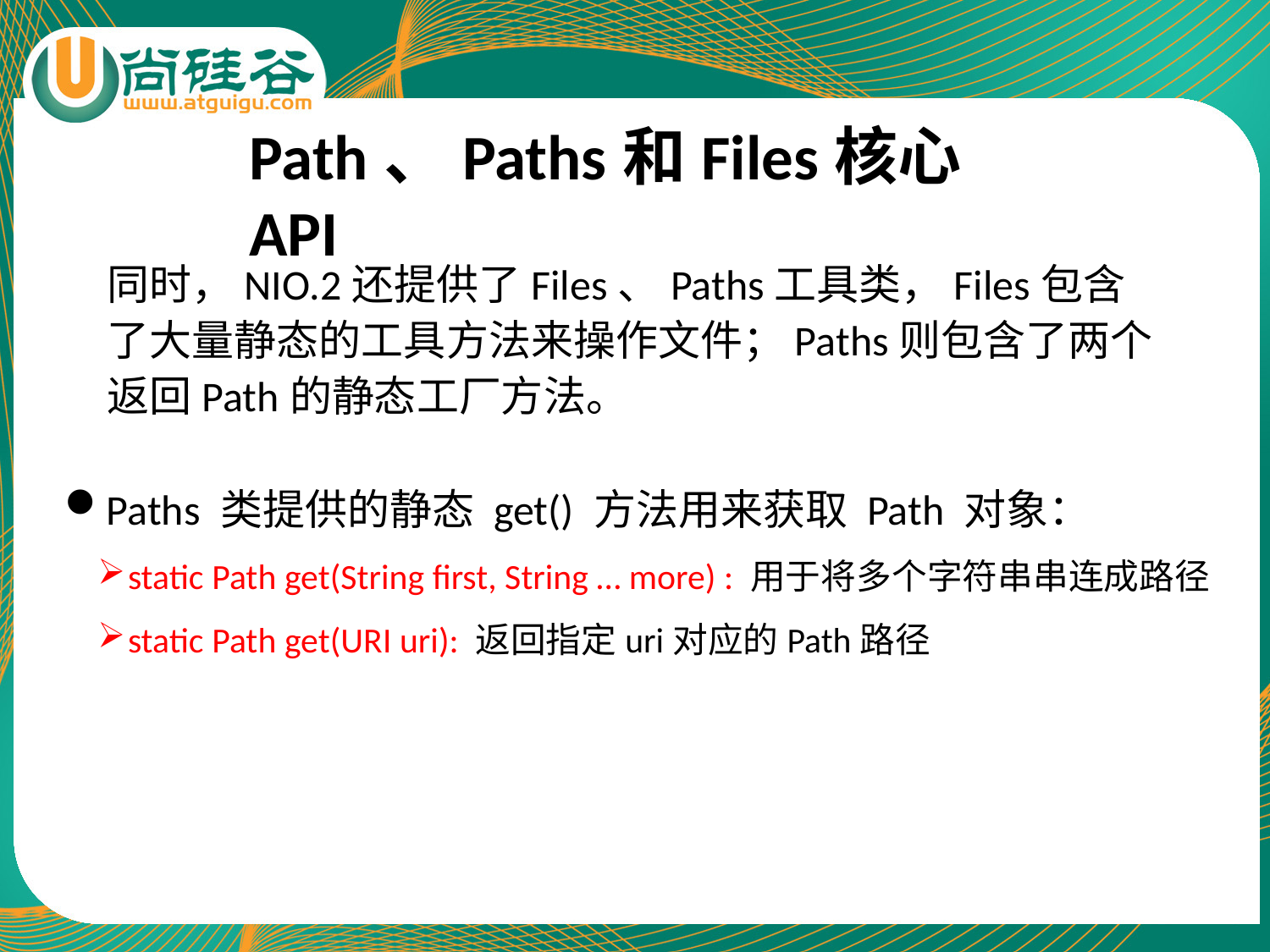

Path、Paths和Files核心API
同时，NIO.2还提供了Files、Paths工具类，Files包含了大量静态的工具方法来操作文件；Paths则包含了两个返回Path的静态工厂方法。
Paths 类提供的静态 get() 方法用来获取 Path 对象：
static Path get(String first, String … more) : 用于将多个字符串串连成路径
static Path get(URI uri): 返回指定uri对应的Path路径